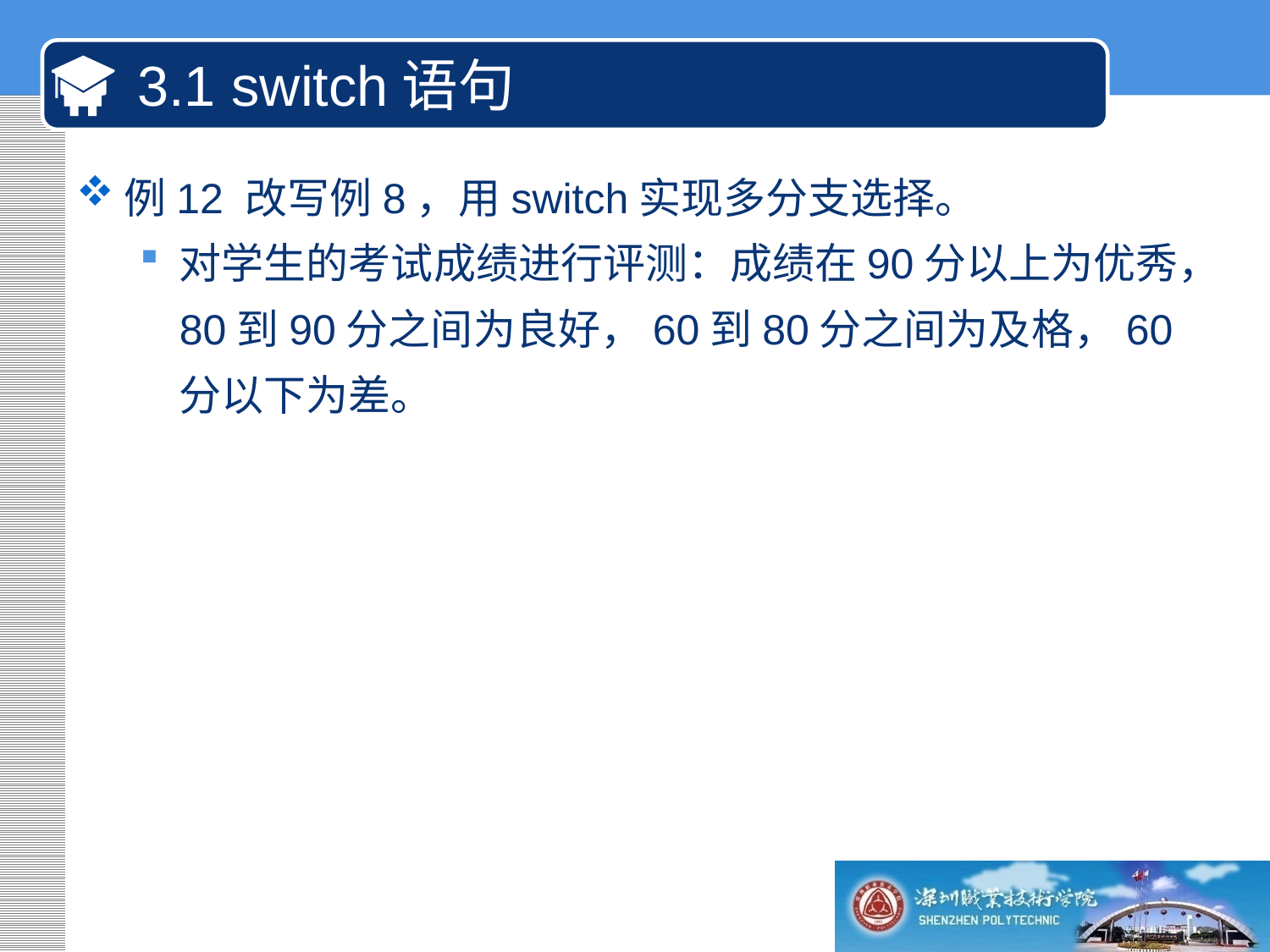

# 3.1 switch语句
例12 改写例8，用switch实现多分支选择。
对学生的考试成绩进行评测：成绩在90分以上为优秀，80到90分之间为良好，60到80分之间为及格，60分以下为差。